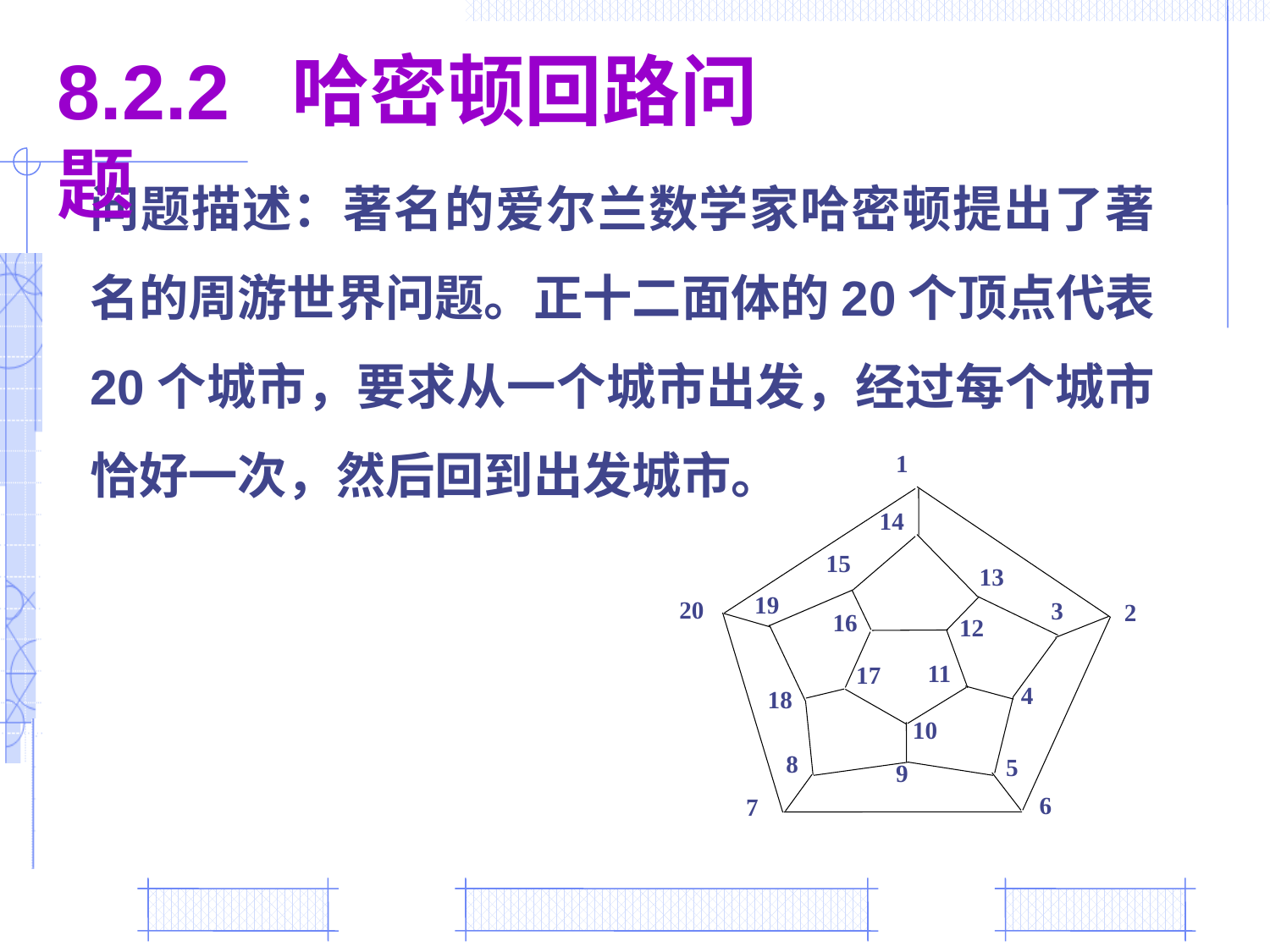

8.2.2  哈密顿回路问题
问题描述：著名的爱尔兰数学家哈密顿提出了著名的周游世界问题。正十二面体的20个顶点代表20个城市，要求从一个城市出发，经过每个城市恰好一次，然后回到出发城市。
1

14

15
13

19

20
3
2

16

12

11
17

4

18

10
8
5

9

6
7